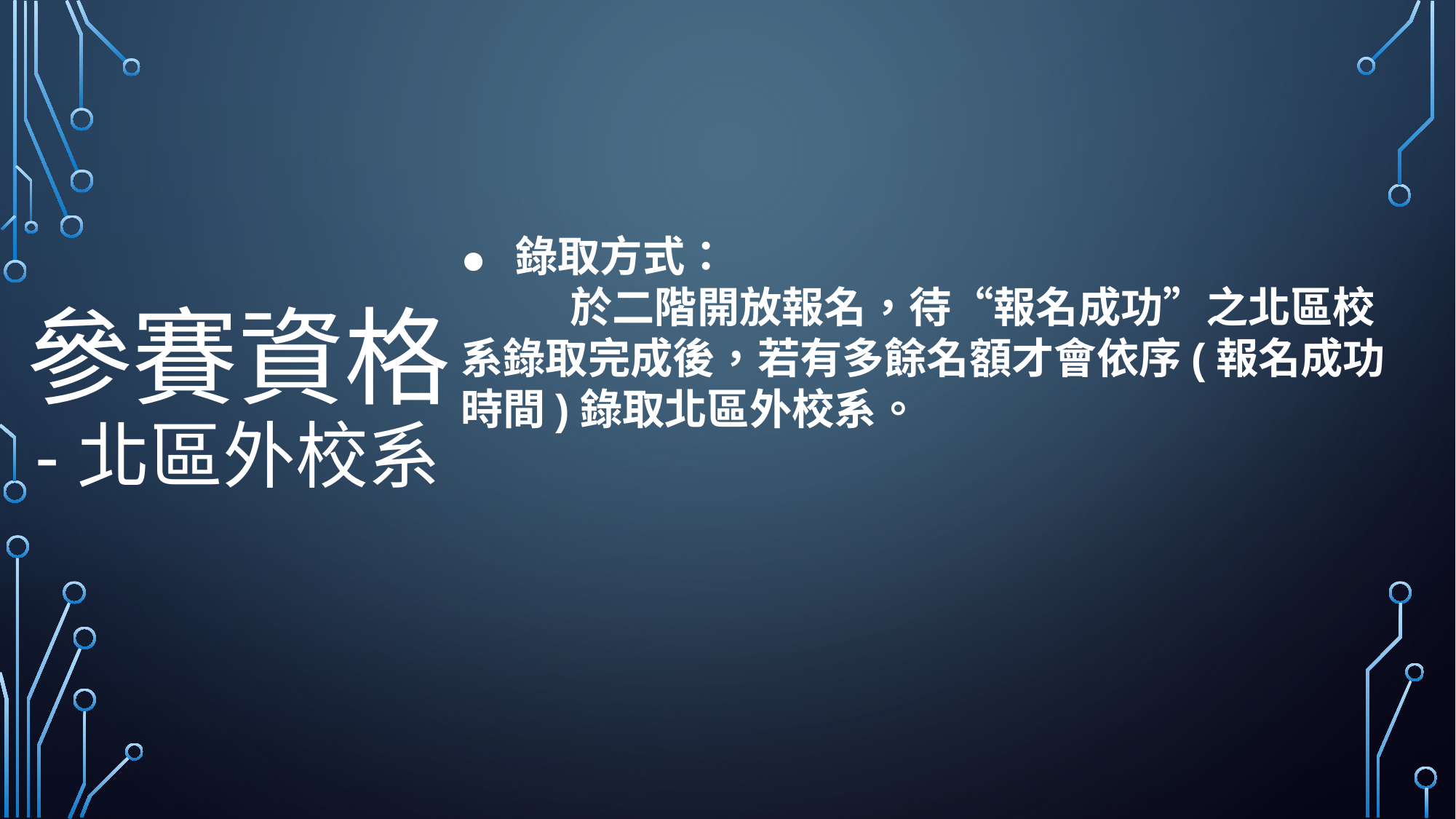

參賽資格
-北區外校系
錄取方式：
	於二階開放報名，待“報名成功”之北區校系錄取完成後，若有多餘名額才會依序(報名成功時間)錄取北區外校系。